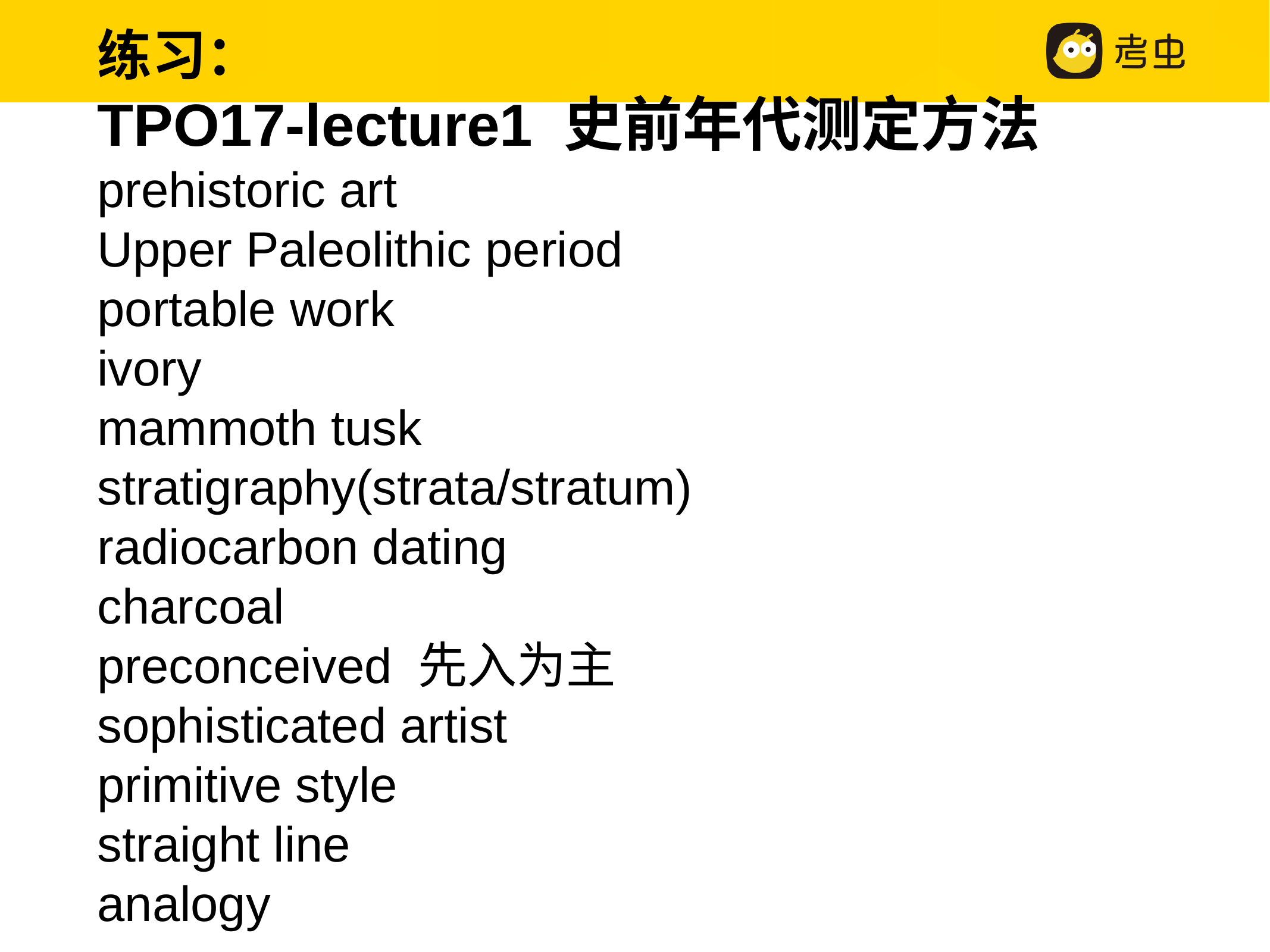

练习：
TPO17-lecture1 史前年代测定方法
prehistoric art
Upper Paleolithic period
portable work
ivory
mammoth tusk
stratigraphy(strata/stratum)
radiocarbon dating
charcoal
preconceived 先入为主
sophisticated artist
primitive style
straight line
analogy